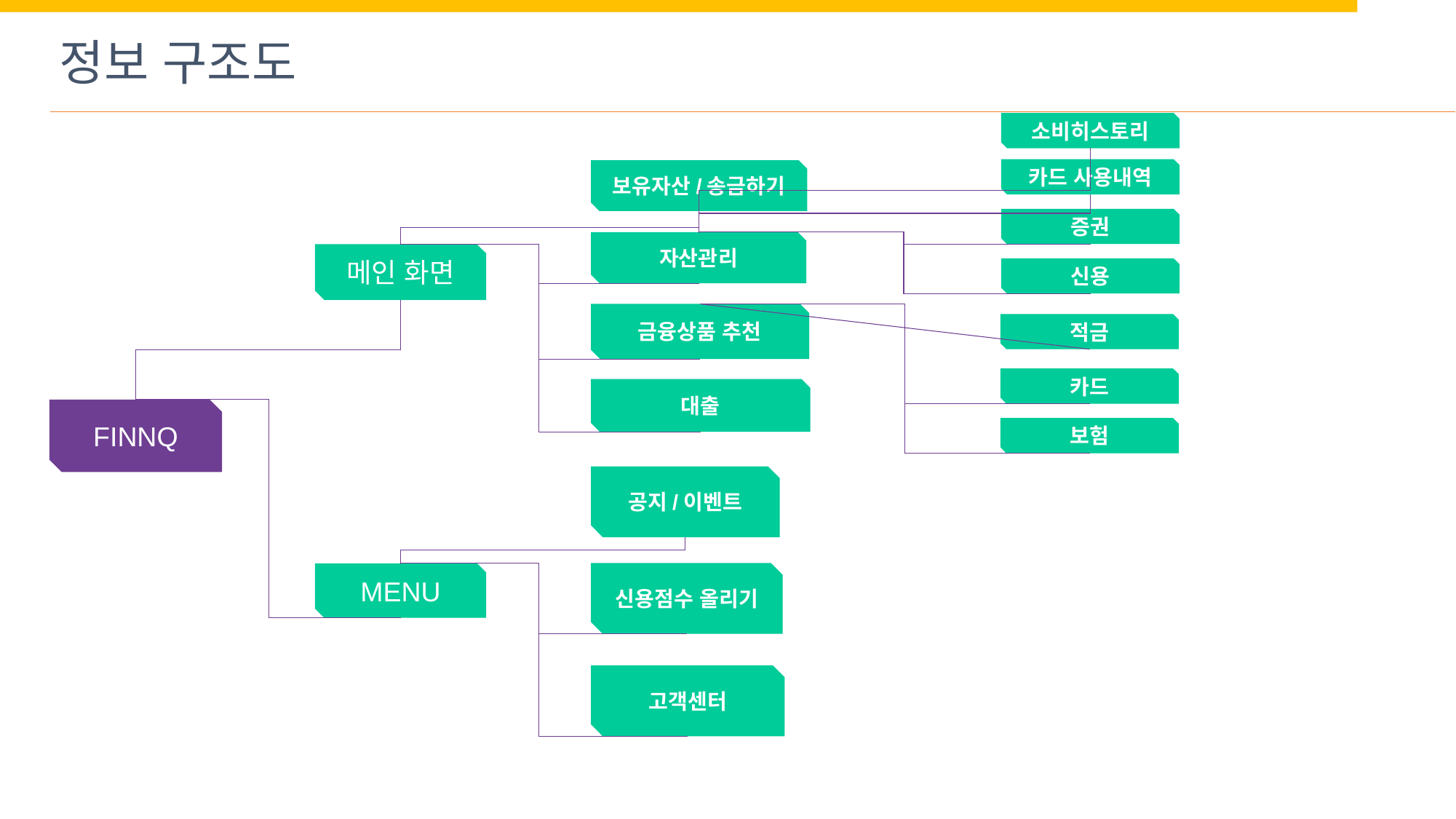

정보 구조도
소비히스토리
카드 사용내역
보유자산/송금하기
증권
자산관리
메인 화면
신용
금융상품 추천
적금
카드
대출
FINNQ
보험
공지/이벤트
신용점수 올리기
MENU
고객센터